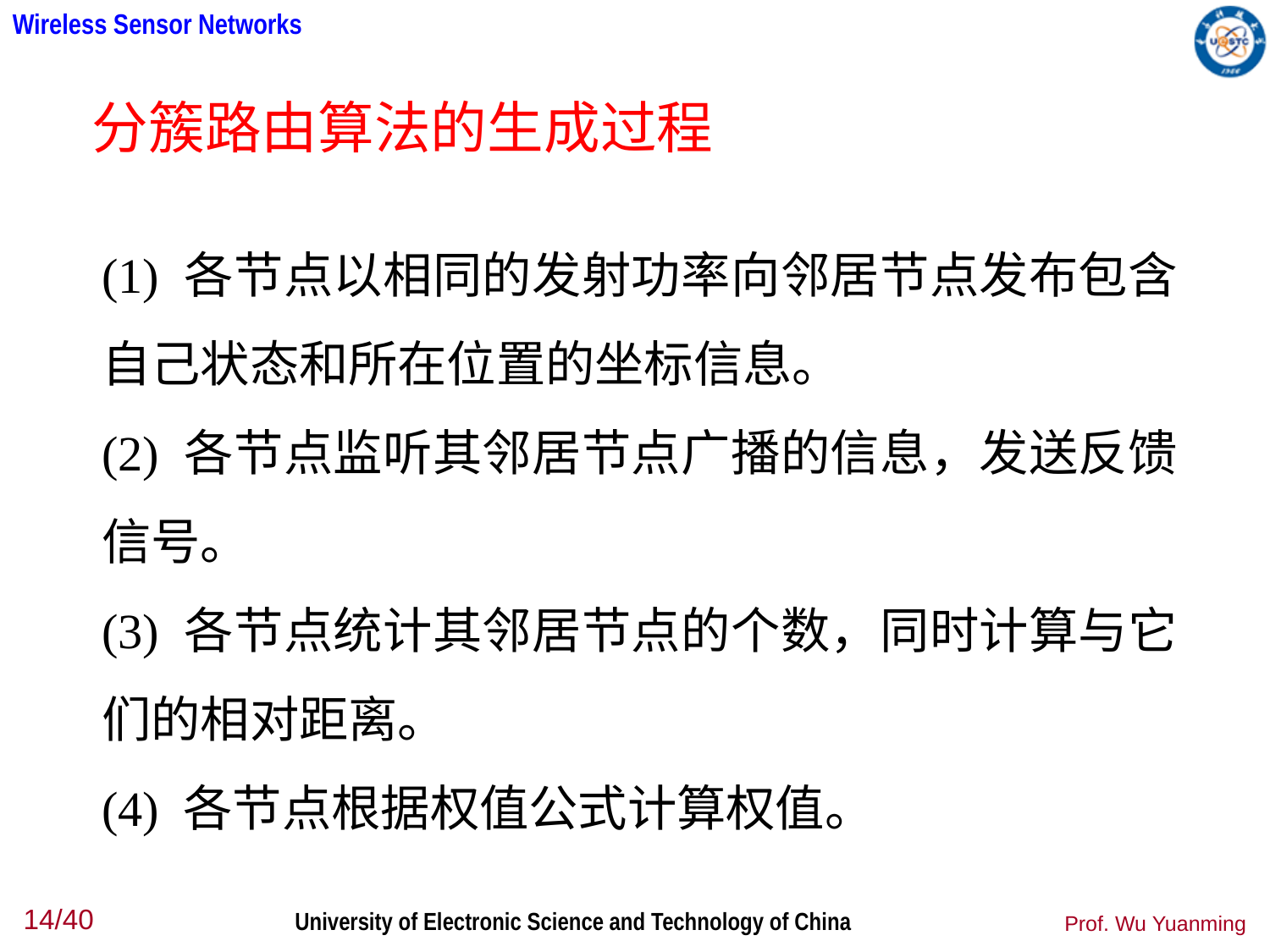

分簇路由算法的生成过程
(1) 各节点以相同的发射功率向邻居节点发布包含自己状态和所在位置的坐标信息。
(2) 各节点监听其邻居节点广播的信息，发送反馈信号。
(3) 各节点统计其邻居节点的个数，同时计算与它们的相对距离。
(4) 各节点根据权值公式计算权值。
14/40
Prof. Wu Yuanming